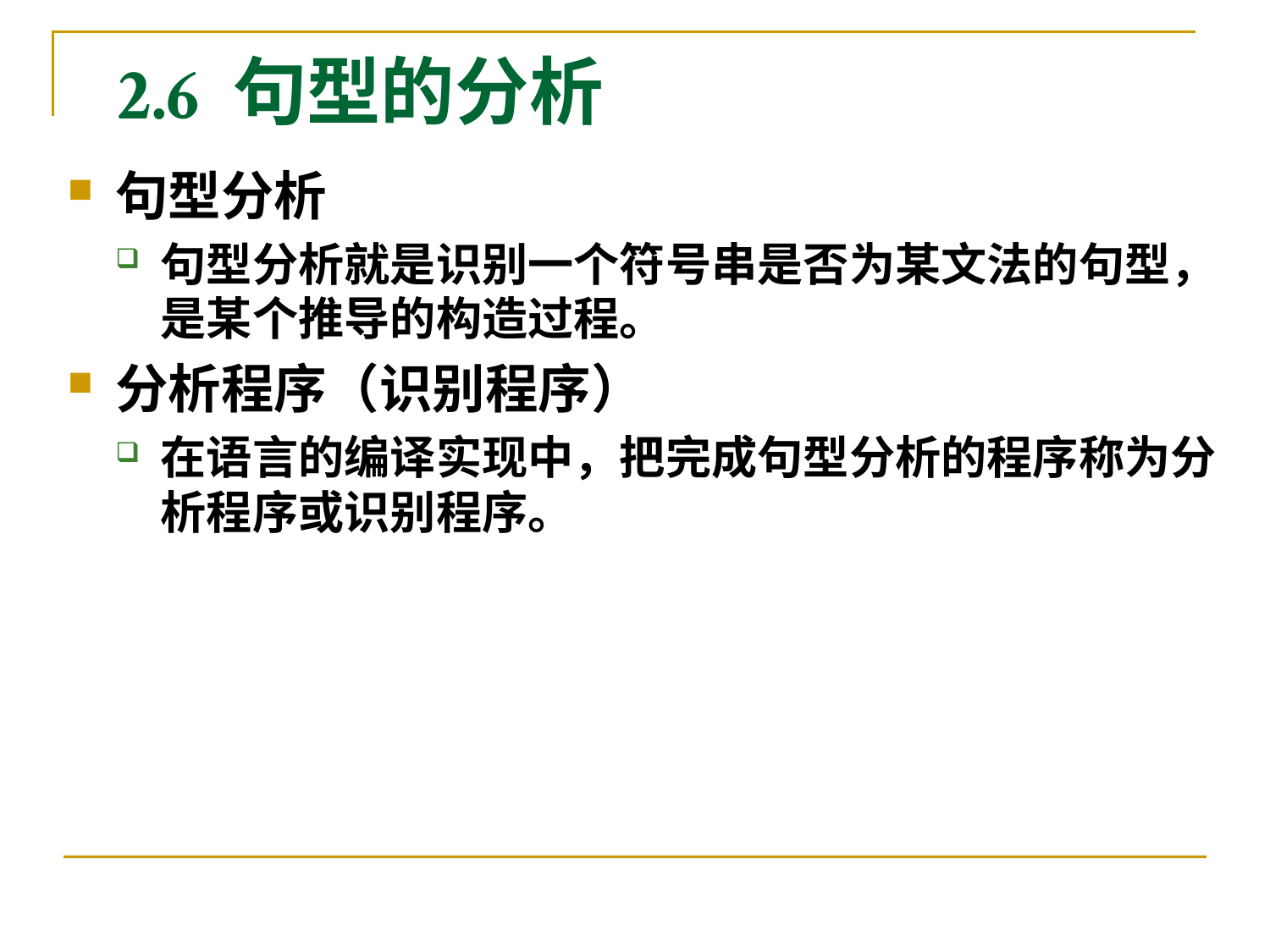

# 2.6 句型的分析
句型分析
句型分析就是识别一个符号串是否为某文法的句型，是某个推导的构造过程。
分析程序（识别程序）
在语言的编译实现中，把完成句型分析的程序称为分析程序或识别程序。